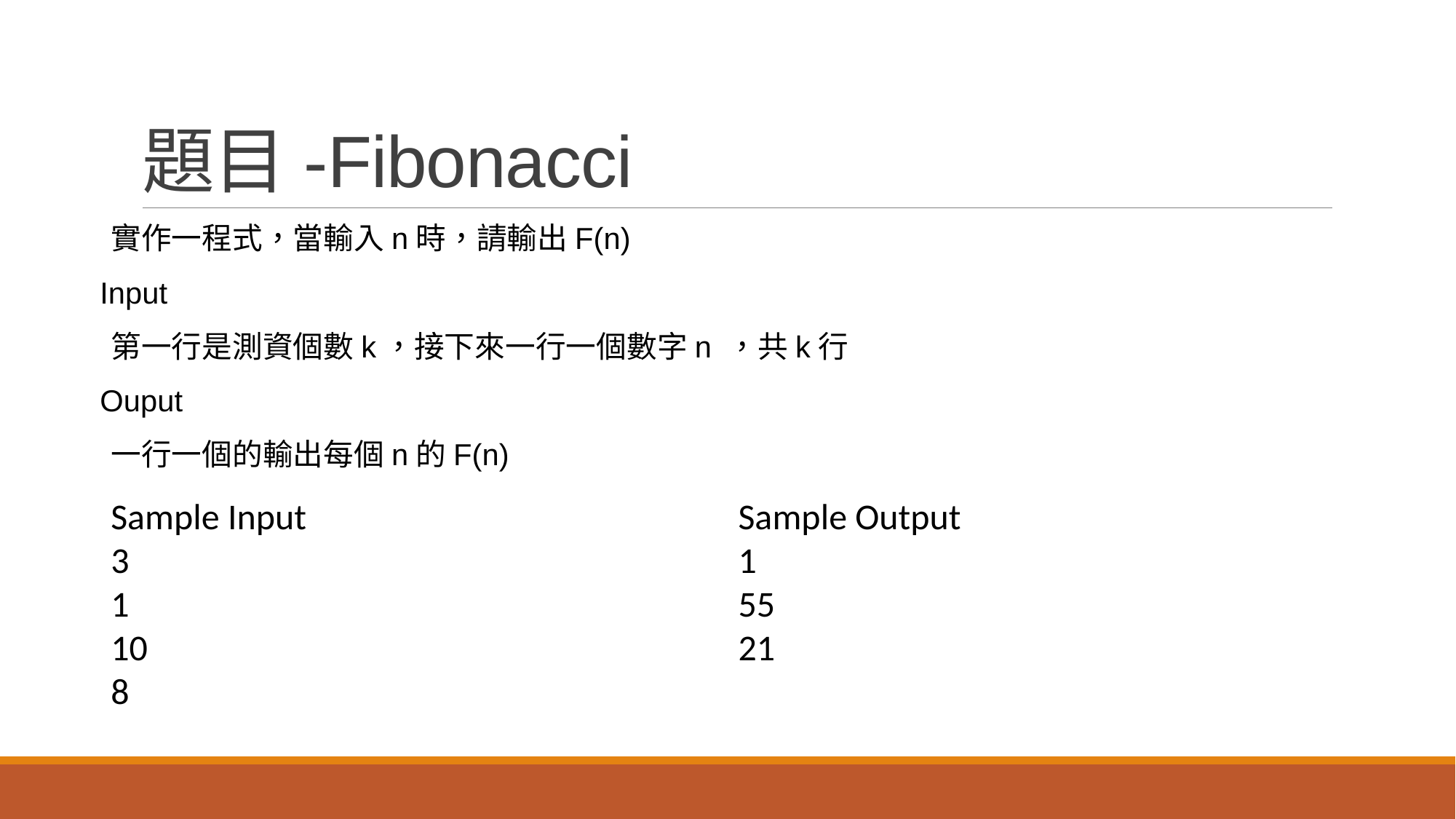

# 題目-Fibonacci
實作一程式，當輸入n時，請輸出F(n)
Input
第一行是測資個數k，接下來一行一個數字n ，共k行
Ouput
一行一個的輸出每個n的F(n)
Sample Input
3
1
10
8
Sample Output
1
55
21